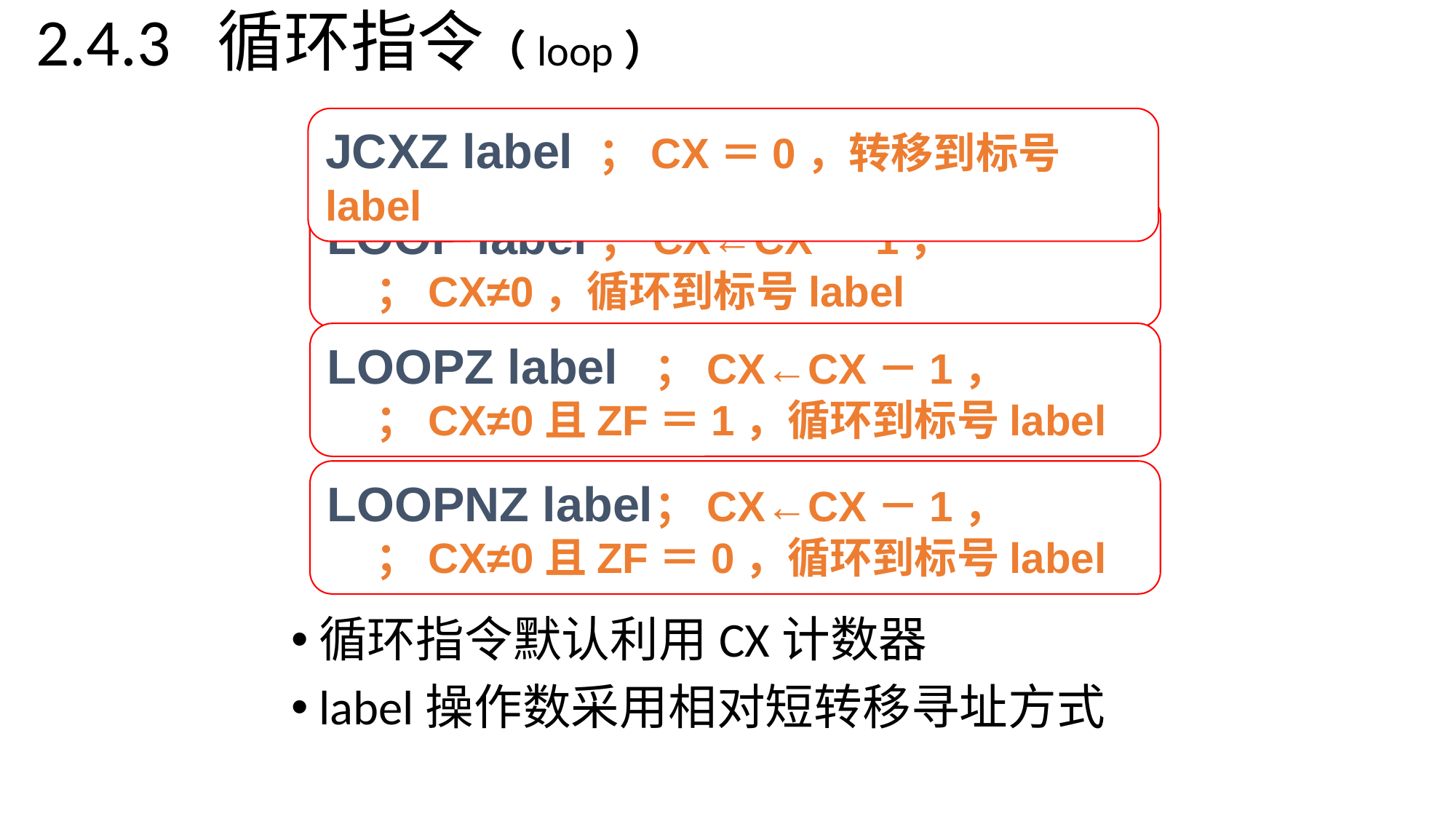

# 2.4.3  循环指令（loop）
JCXZ label	；CX＝0，转移到标号label
LOOP label	；CX←CX－1，
    ；CX≠0，循环到标号label
LOOPZ label	；CX←CX－1，
    ；CX≠0且ZF＝1，循环到标号label
LOOPNZ label	；CX←CX－1，
    ；CX≠0且ZF＝0，循环到标号label
循环指令默认利用CX计数器
label操作数采用相对短转移寻址方式